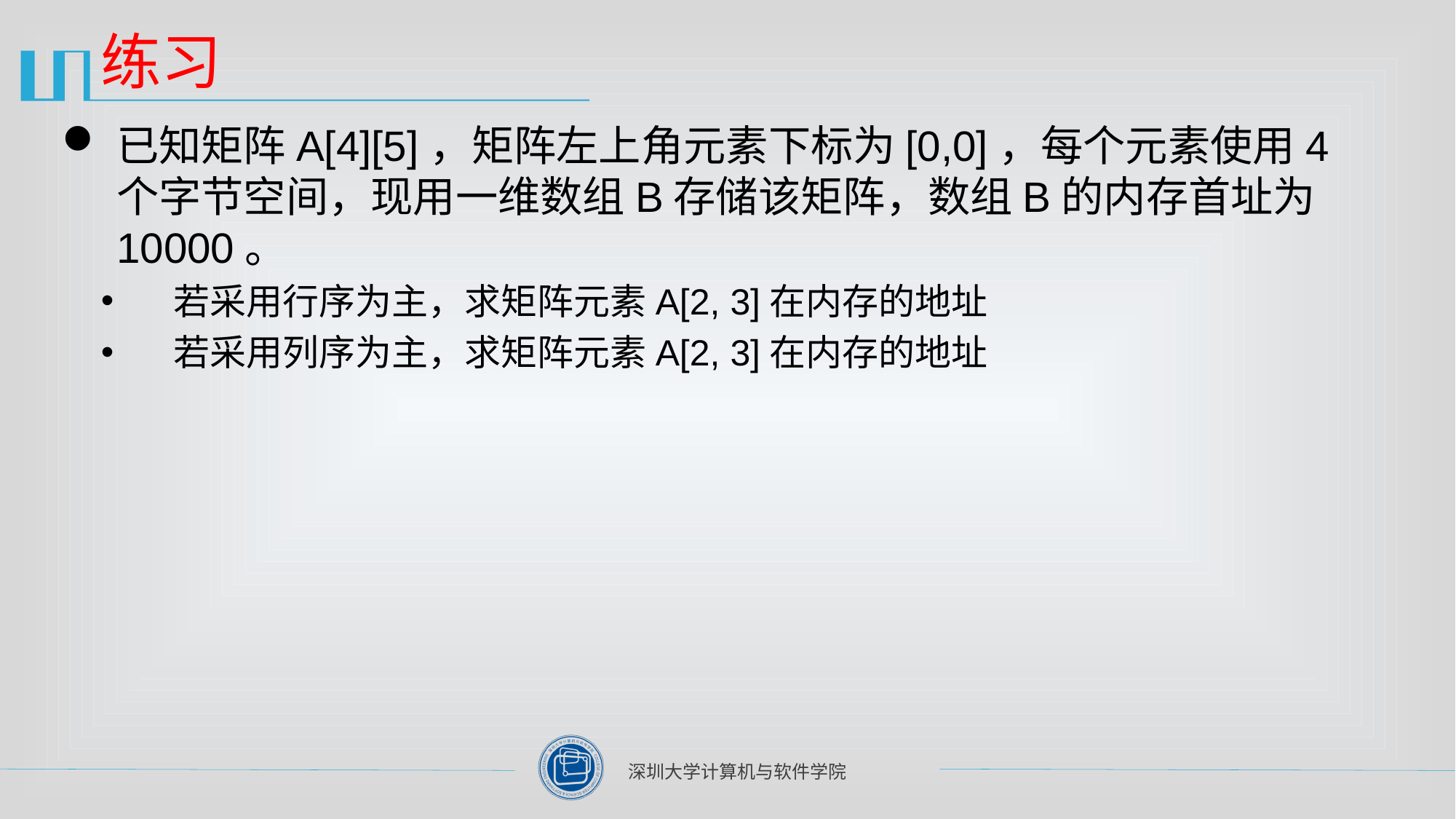

# 练习
已知矩阵A[4][5]，矩阵左上角元素下标为[0,0]，每个元素使用4个字节空间，现用一维数组B存储该矩阵，数组B的内存首址为10000。
若采用行序为主，求矩阵元素A[2, 3]在内存的地址
若采用列序为主，求矩阵元素A[2, 3]在内存的地址

11